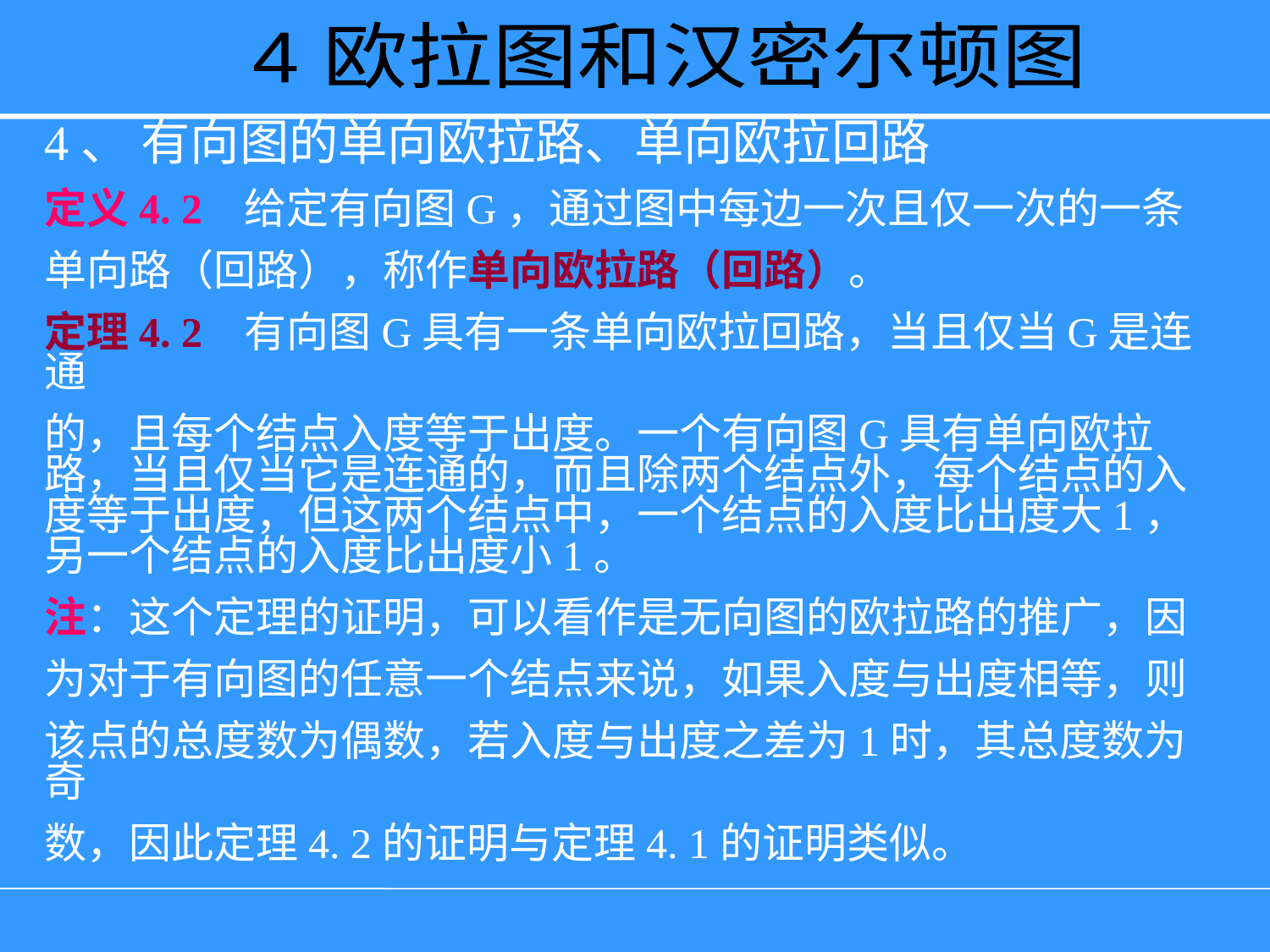

4 欧拉图和汉密尔顿图

4、 有向图的单向欧拉路、单向欧拉回路
定义4. 2   给定有向图G，通过图中每边一次且仅一次的一条
单向路（回路），称作单向欧拉路（回路）。
定理4. 2   有向图G具有一条单向欧拉回路，当且仅当G是连通
的，且每个结点入度等于出度。一个有向图G具有单向欧拉路，当且仅当它是连通的，而且除两个结点外，每个结点的入度等于出度，但这两个结点中，一个结点的入度比出度大1，另一个结点的入度比出度小1。
注：这个定理的证明，可以看作是无向图的欧拉路的推广，因
为对于有向图的任意一个结点来说，如果入度与出度相等，则
该点的总度数为偶数，若入度与出度之差为1时，其总度数为奇
数，因此定理4. 2的证明与定理4. 1的证明类似。